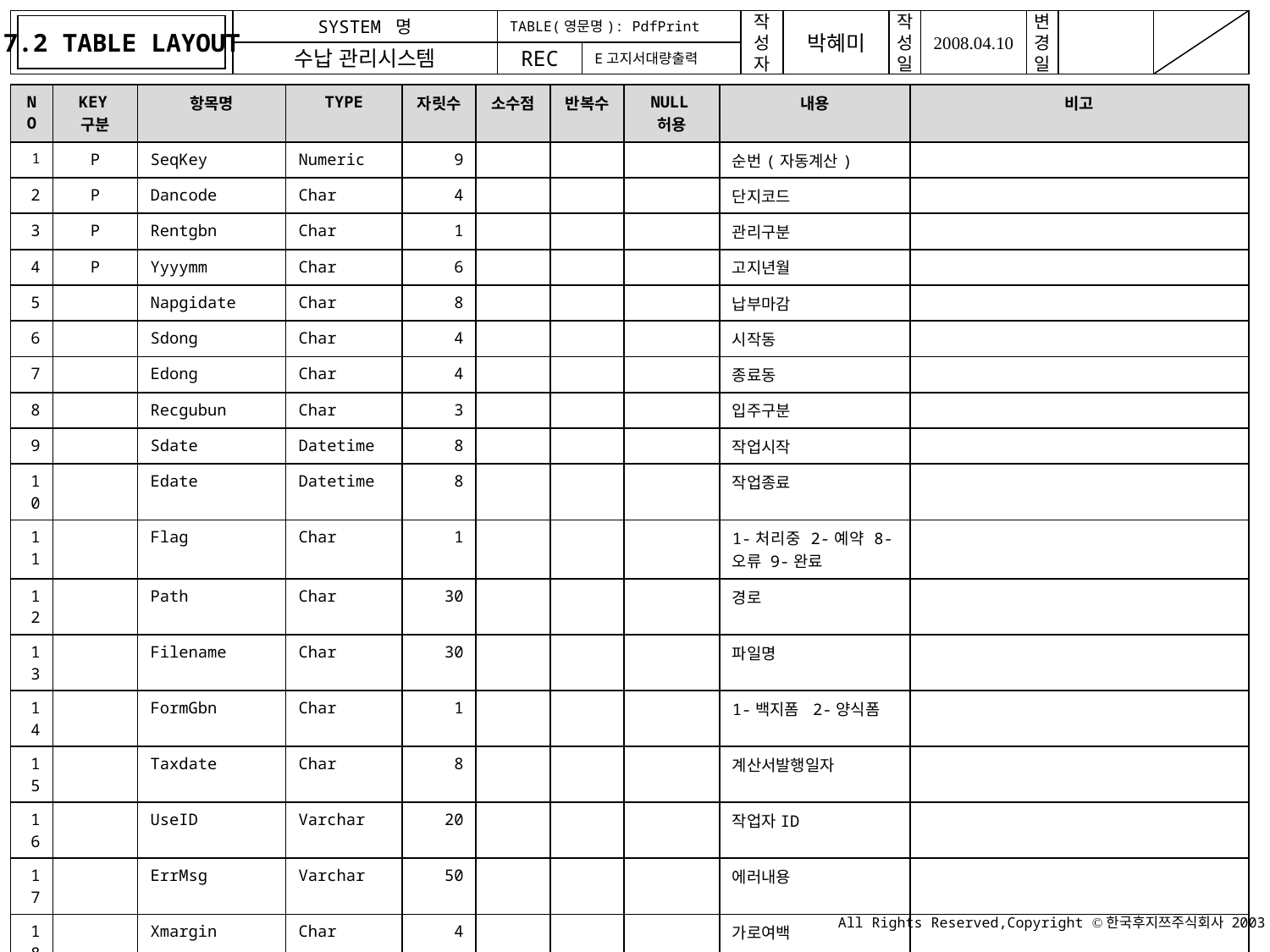

7.2 TABLE LAYOUT
TABLE(영문명): PdfPrint
E고지서대량출력
| NO | KEY구분 | 항목명 | TYPE | 자릿수 | 소수점 | 반복수 | NULL허용 | 내용 | 비고 |
| --- | --- | --- | --- | --- | --- | --- | --- | --- | --- |
| 1 | P | SeqKey | Numeric | 9 |  |  |  | 순번(자동계산) |  |
| 2 | P | Dancode | Char | 4 |  |  |  | 단지코드 |  |
| 3 | P | Rentgbn | Char | 1 |  |  |  | 관리구분 |  |
| 4 | P | Yyyymm | Char | 6 |  |  |  | 고지년월 |  |
| 5 |  | Napgidate | Char | 8 |  |  |  | 납부마감 |  |
| 6 |  | Sdong | Char | 4 |  |  |  | 시작동 |  |
| 7 |  | Edong | Char | 4 |  |  |  | 종료동 |  |
| 8 |  | Recgubun | Char | 3 |  |  |  | 입주구분 |  |
| 9 |  | Sdate | Datetime | 8 |  |  |  | 작업시작 |  |
| 10 |  | Edate | Datetime | 8 |  |  |  | 작업종료 |  |
| 11 |  | Flag | Char | 1 |  |  |  | 1-처리중 2-예약 8-오류 9-완료 |  |
| 12 |  | Path | Char | 30 |  |  |  | 경로 |  |
| 13 |  | Filename | Char | 30 |  |  |  | 파일명 |  |
| 14 |  | FormGbn | Char | 1 |  |  |  | 1-백지폼 2-양식폼 |  |
| 15 |  | Taxdate | Char | 8 |  |  |  | 계산서발행일자 |  |
| 16 |  | UseID | Varchar | 20 |  |  |  | 작업자ID |  |
| 17 |  | ErrMsg | Varchar | 50 |  |  |  | 에러내용 |  |
| 18 |  | Xmargin | Char | 4 |  |  |  | 가로여백 |  |
| 19 |  | Ymargin | Char | 4 |  |  |  | 세로여백 |  |